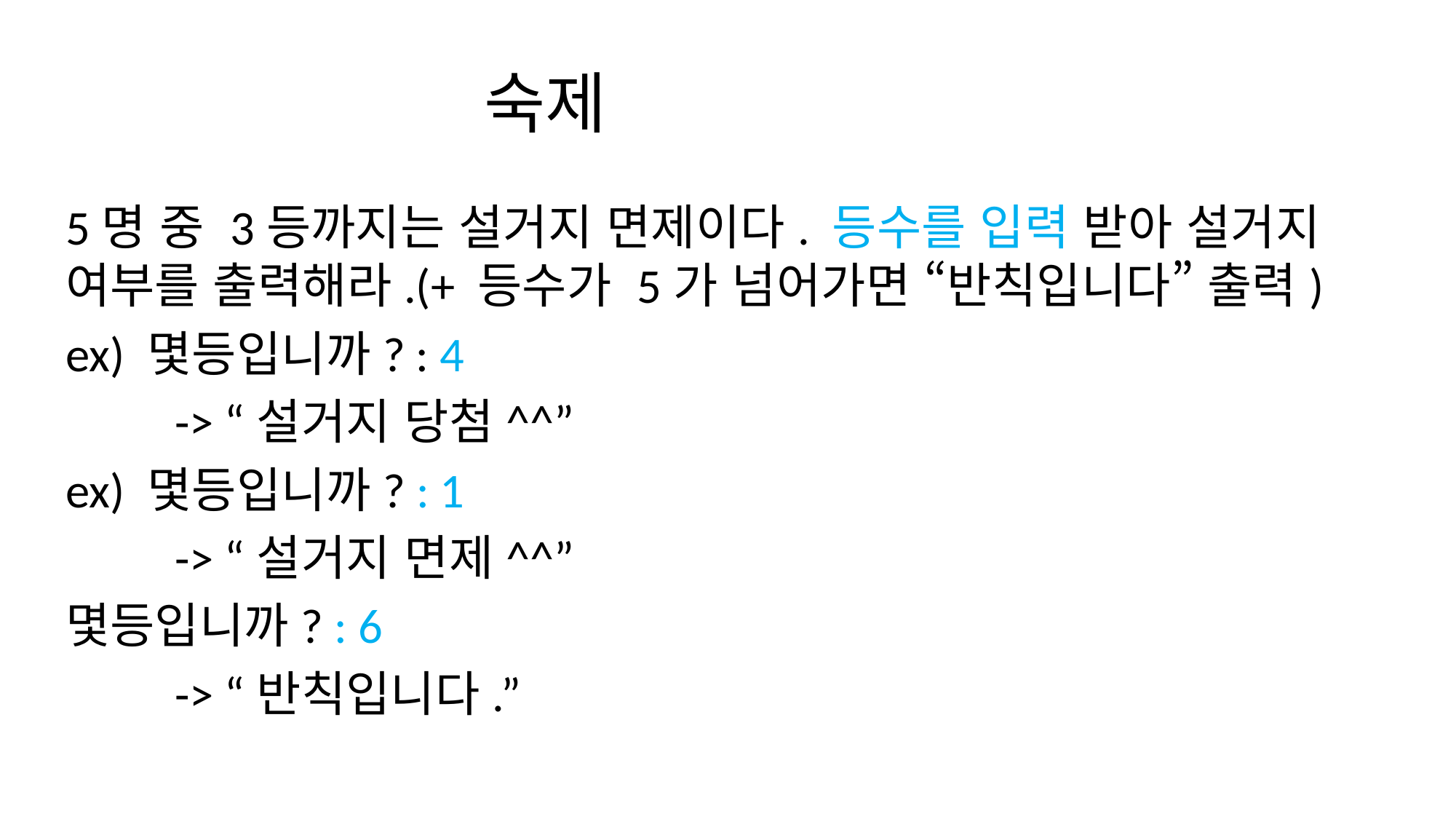

# 숙제
5명 중 3등까지는 설거지 면제이다. 등수를 입력 받아 설거지 여부를 출력해라.(+ 등수가 5가 넘어가면 “반칙입니다” 출력)
ex) 몇등입니까? : 4
 	-> “설거지 당첨^^”
ex) 몇등입니까? : 1
 	-> “설거지 면제^^”
몇등입니까? : 6
 	-> “반칙입니다.”